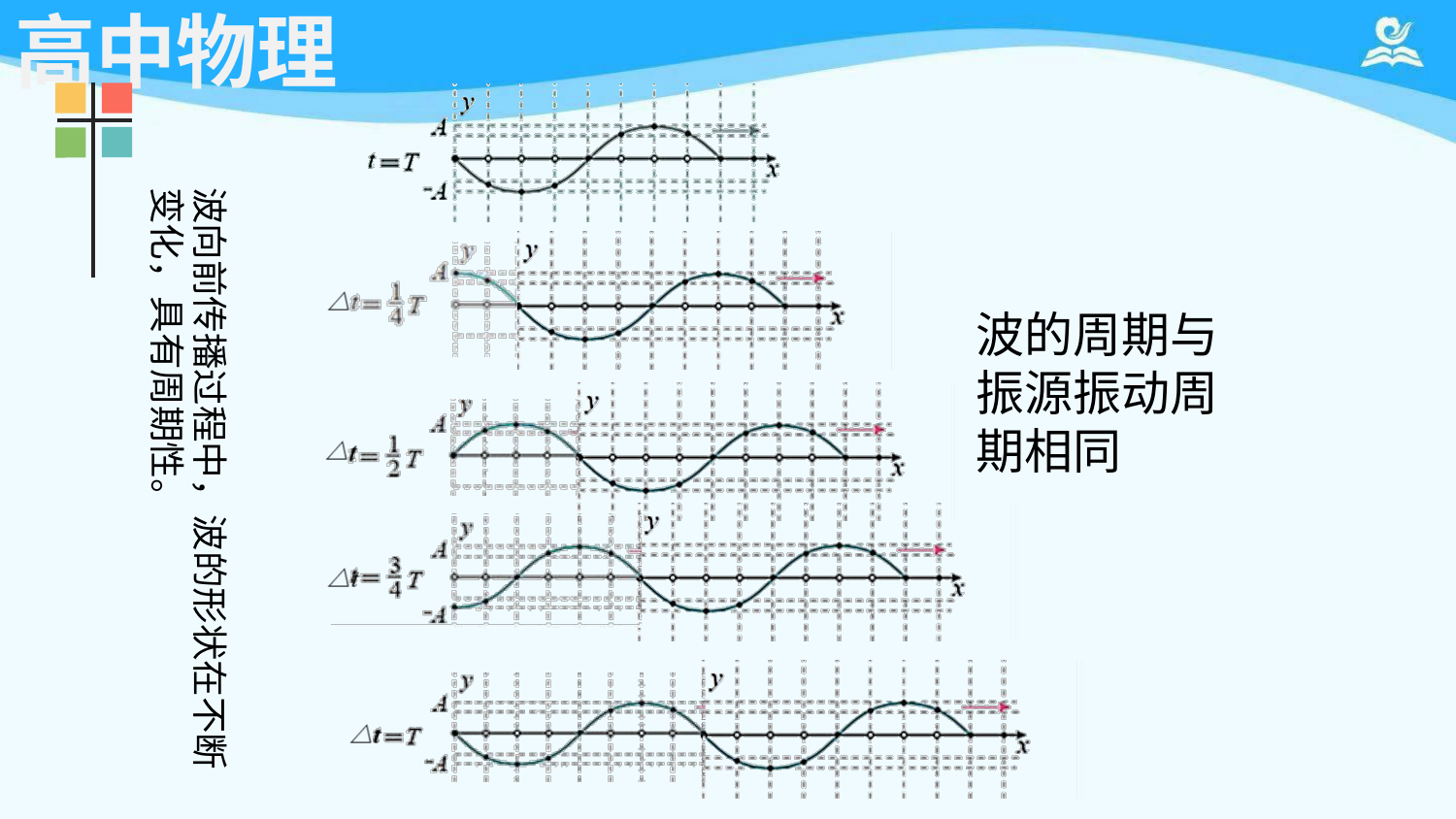

高中物理

波向前传播过程中，波的形状在不断
变化，具有周期性。

波的周期与
振源振动周 期相同